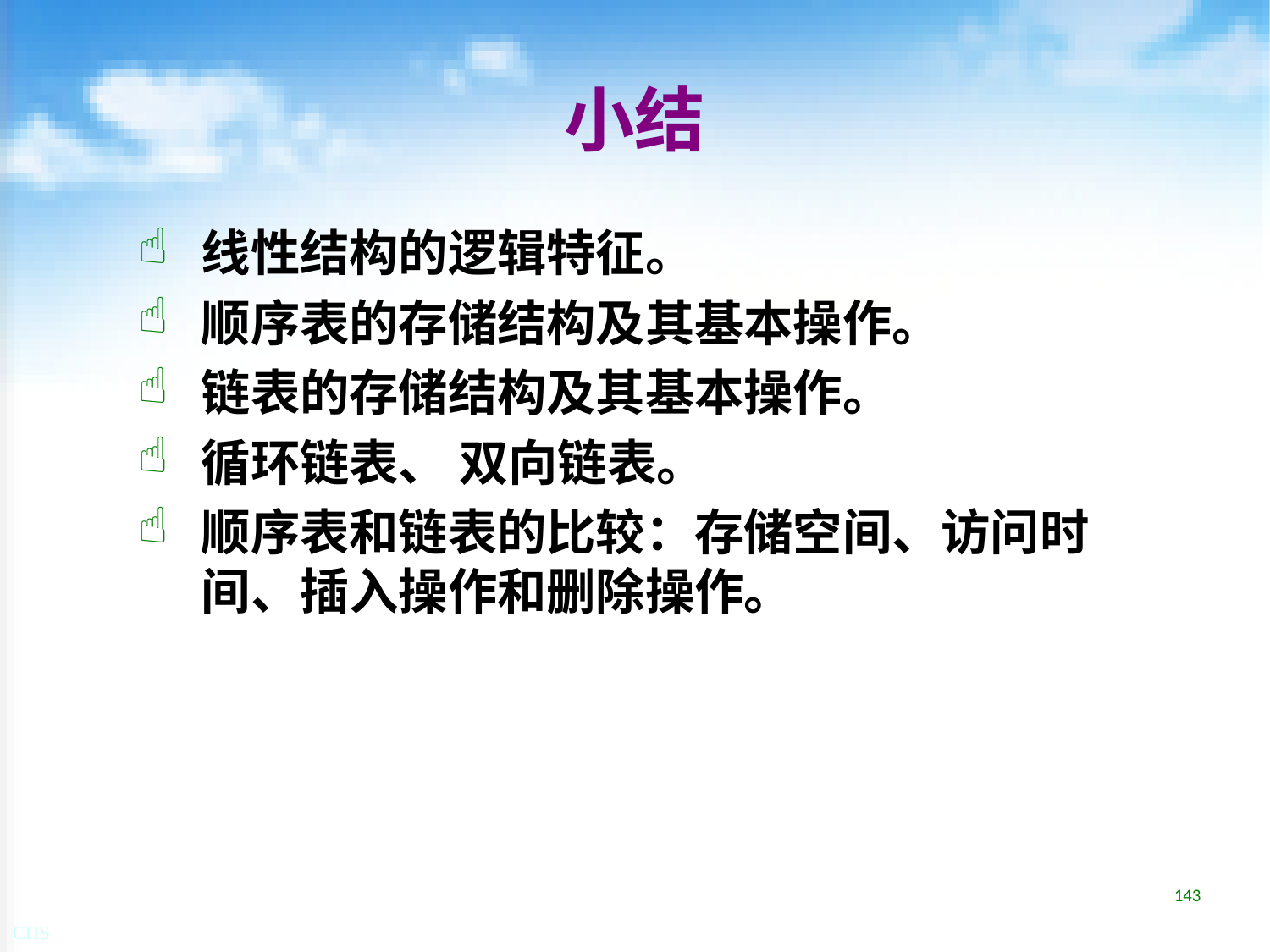

# 小结
线性结构的逻辑特征。
顺序表的存储结构及其基本操作。
链表的存储结构及其基本操作。
循环链表、 双向链表。
顺序表和链表的比较：存储空间、访问时间、插入操作和删除操作。
143